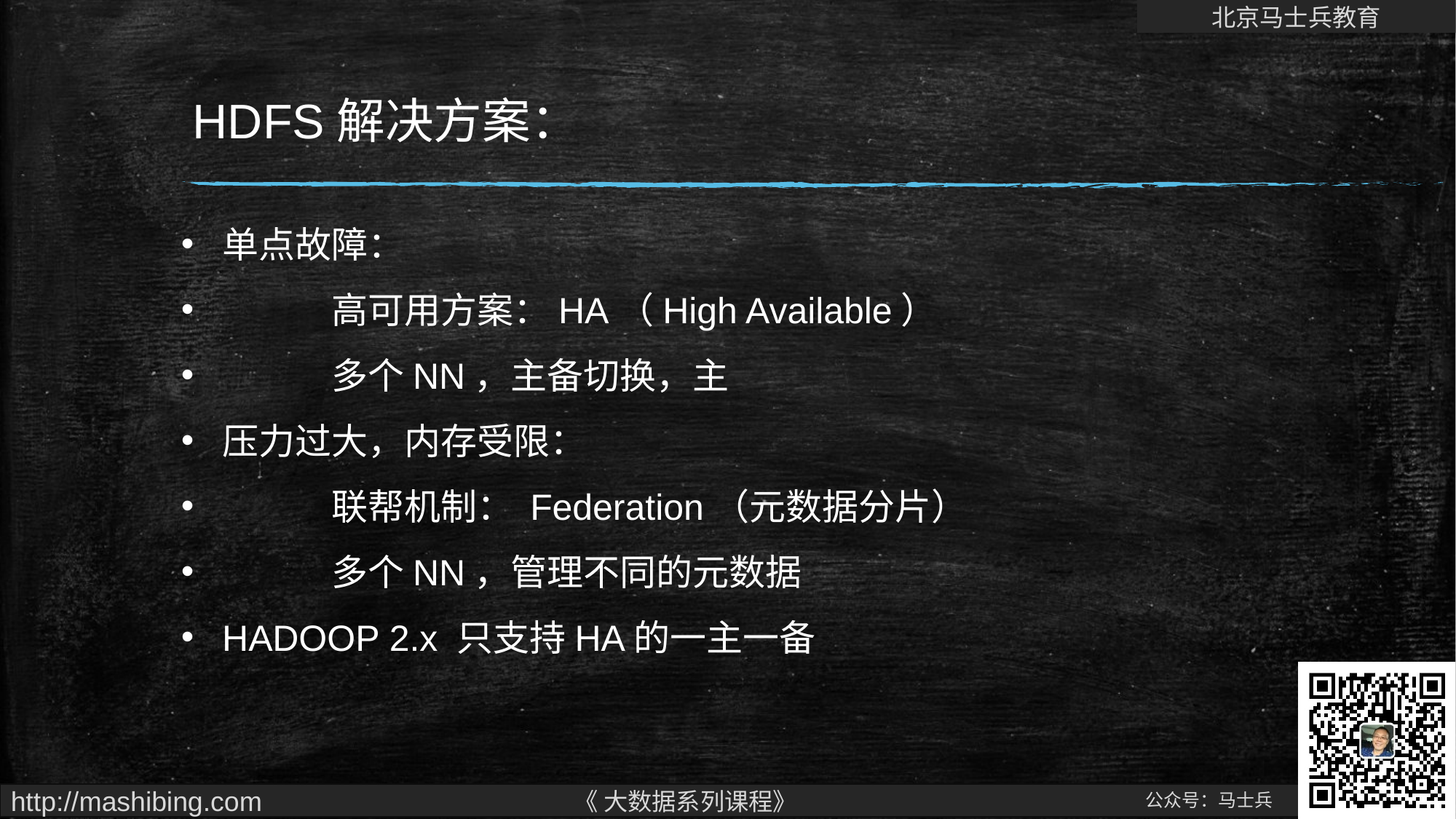

# HDFS解决方案：
单点故障：
	高可用方案：HA（High Available）
	多个NN，主备切换，主
压力过大，内存受限：
	联帮机制： Federation（元数据分片）
	多个NN，管理不同的元数据
HADOOP 2.x 只支持HA的一主一备